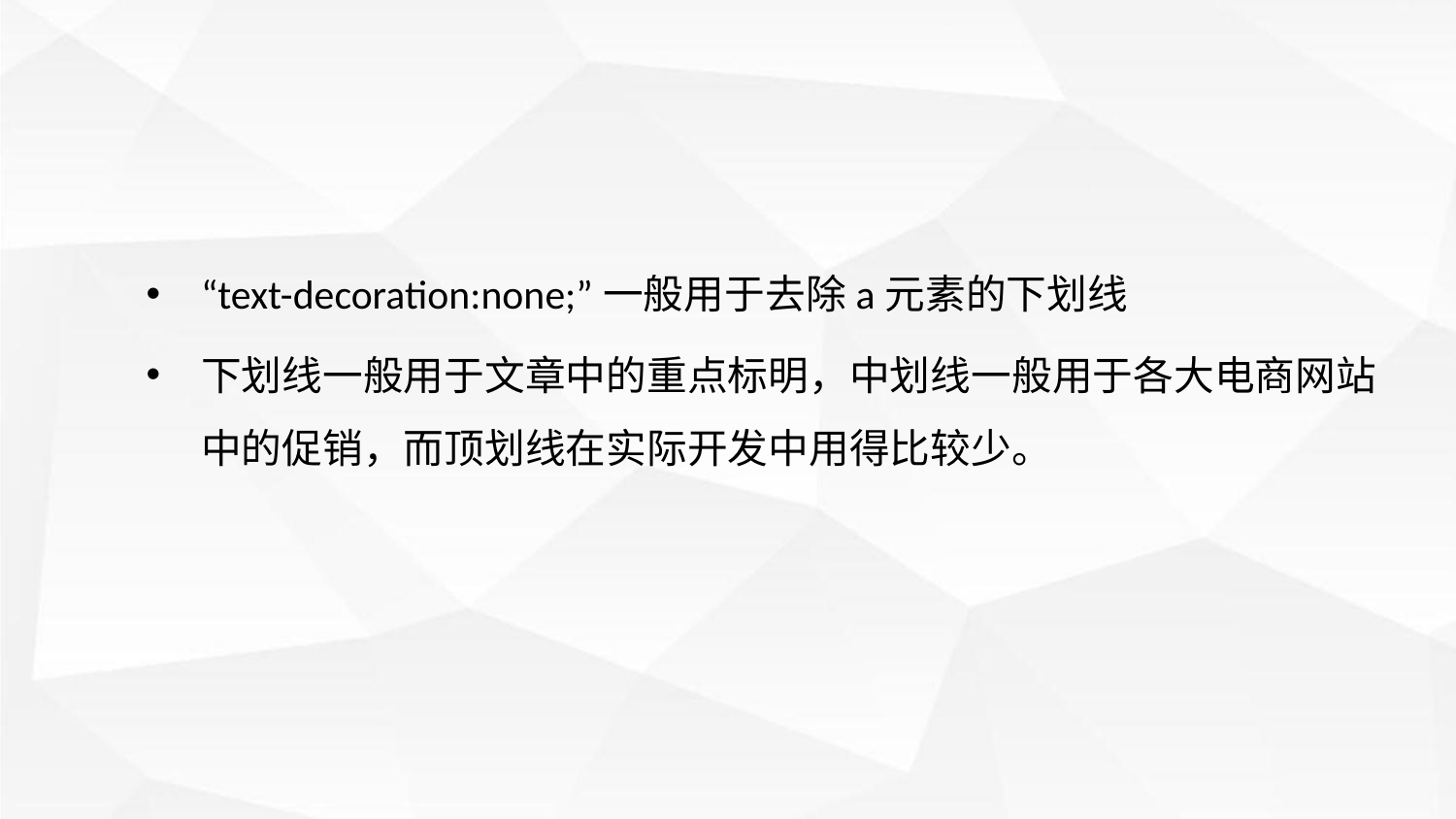

“text-decoration:none;”一般用于去除a元素的下划线
下划线一般用于文章中的重点标明，中划线一般用于各大电商网站中的促销，而顶划线在实际开发中用得比较少。